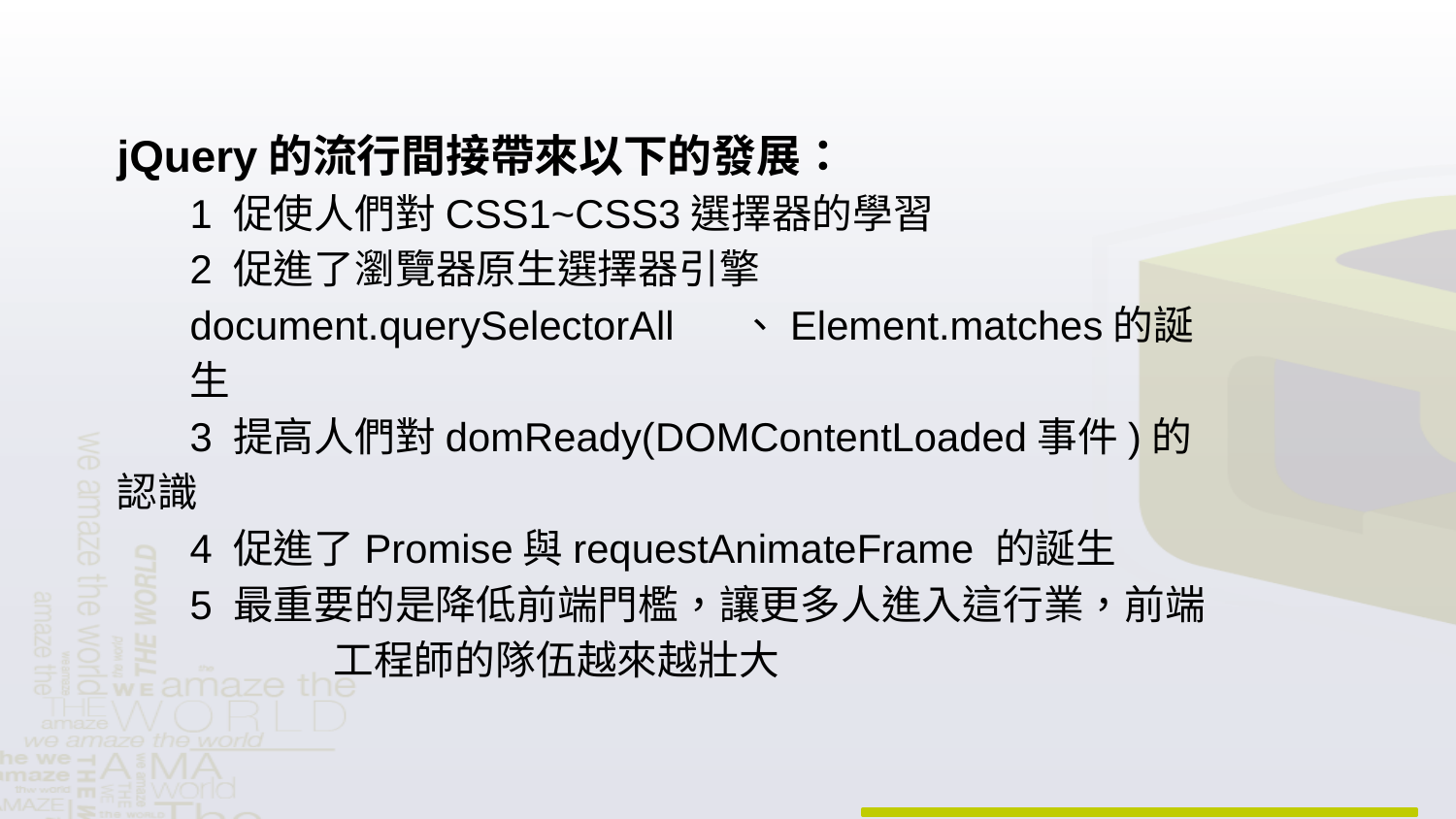

jQuery的流行間接帶來以下的發展：
1 促使人們對CSS1~CSS3選擇器的學習
2 促進了瀏覽器原生選擇器引擎document.querySelectorAll     、Element.matches的誕生
3 提高人們對domReady(DOMContentLoaded事件)的認識
4 促進了Promise與requestAnimateFrame 的誕生
5 最重要的是降低前端門檻，讓更多人進入這行業，前端                   工程師的隊伍越來越壯大